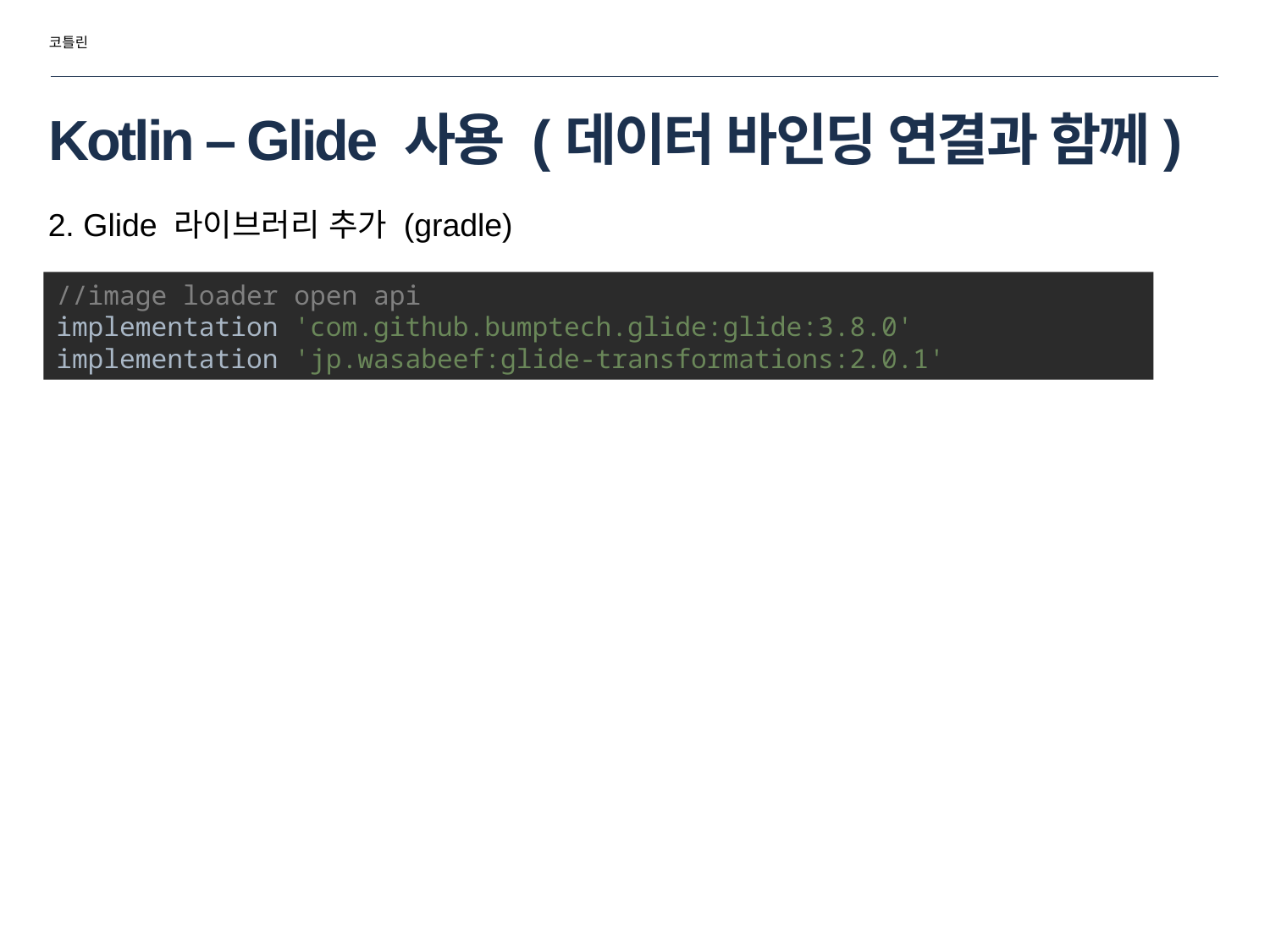

코틀린
# Kotlin – Glide 사용 (데이터 바인딩 연결과 함께)
2. Glide 라이브러리 추가 (gradle)
//image loader open api
implementation 'com.github.bumptech.glide:glide:3.8.0'
implementation 'jp.wasabeef:glide-transformations:2.0.1'